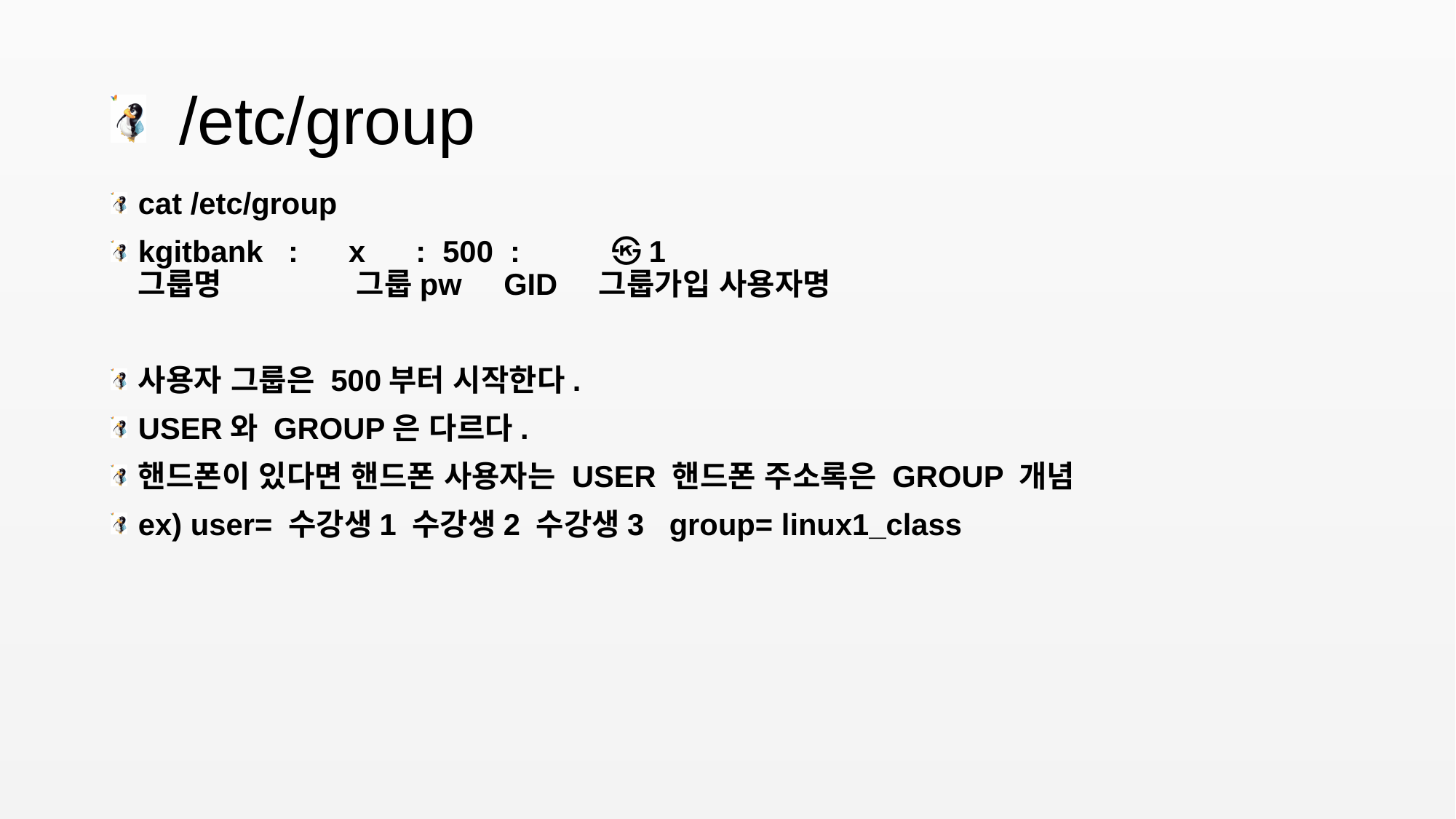

# /etc/group
cat /etc/group
kgitbank   :      x      :  500  :          ㉿1
그룹명    	그룹pw     GID    그룹가입 사용자명

사용자 그룹은 500부터 시작한다.
USER와 GROUP은 다르다.
핸드폰이 있다면 핸드폰 사용자는 USER 핸드폰 주소록은 GROUP 개념
ex) user= 수강생1 수강생2 수강생3   group= linux1_class